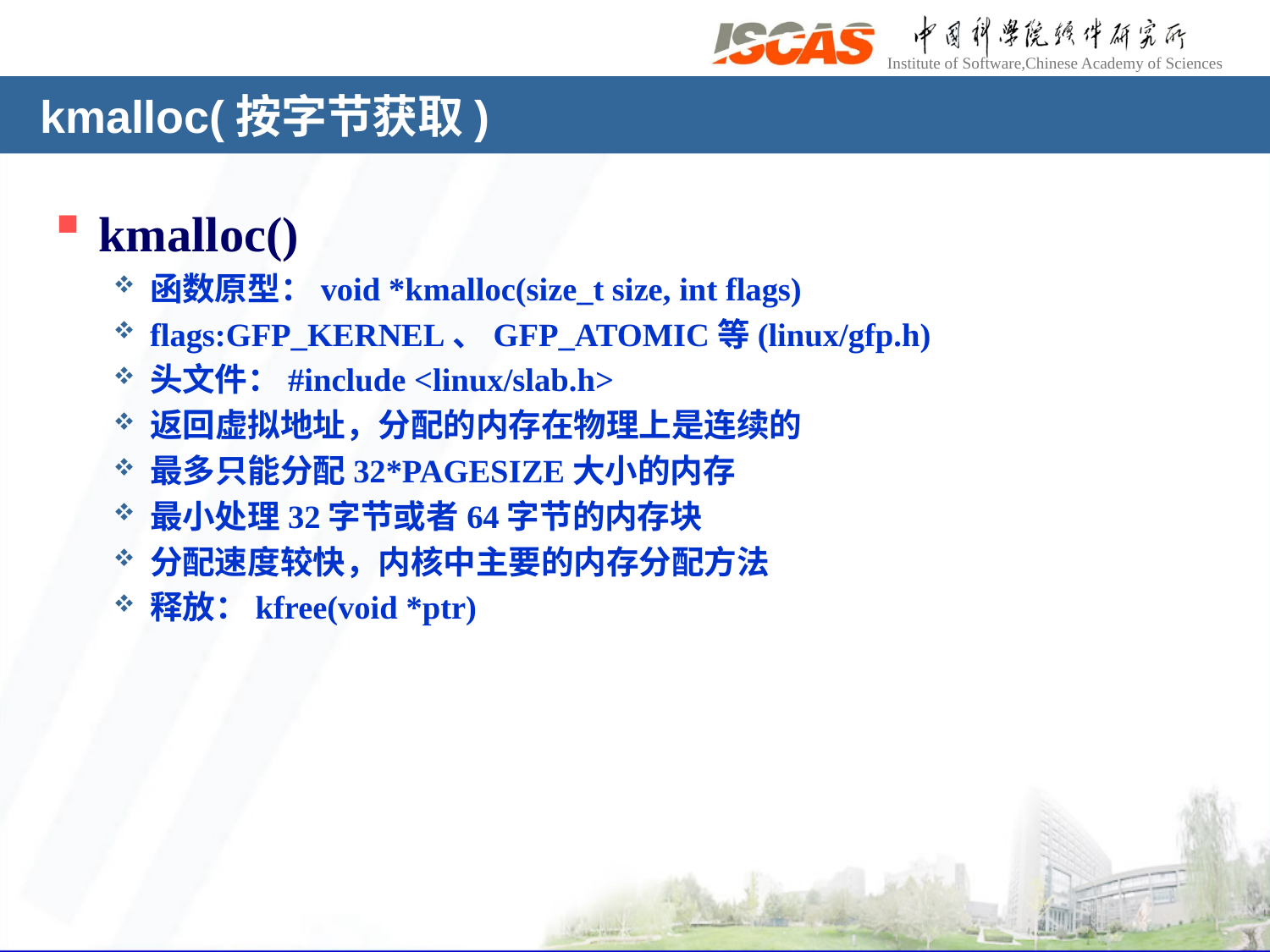

# kmalloc(按字节获取)
kmalloc()
函数原型：void *kmalloc(size_t size, int flags)
flags:GFP_KERNEL、GFP_ATOMIC等(linux/gfp.h)
头文件：#include <linux/slab.h>
返回虚拟地址，分配的内存在物理上是连续的
最多只能分配32*PAGESIZE大小的内存
最小处理32字节或者64字节的内存块
分配速度较快，内核中主要的内存分配方法
释放：kfree(void *ptr)